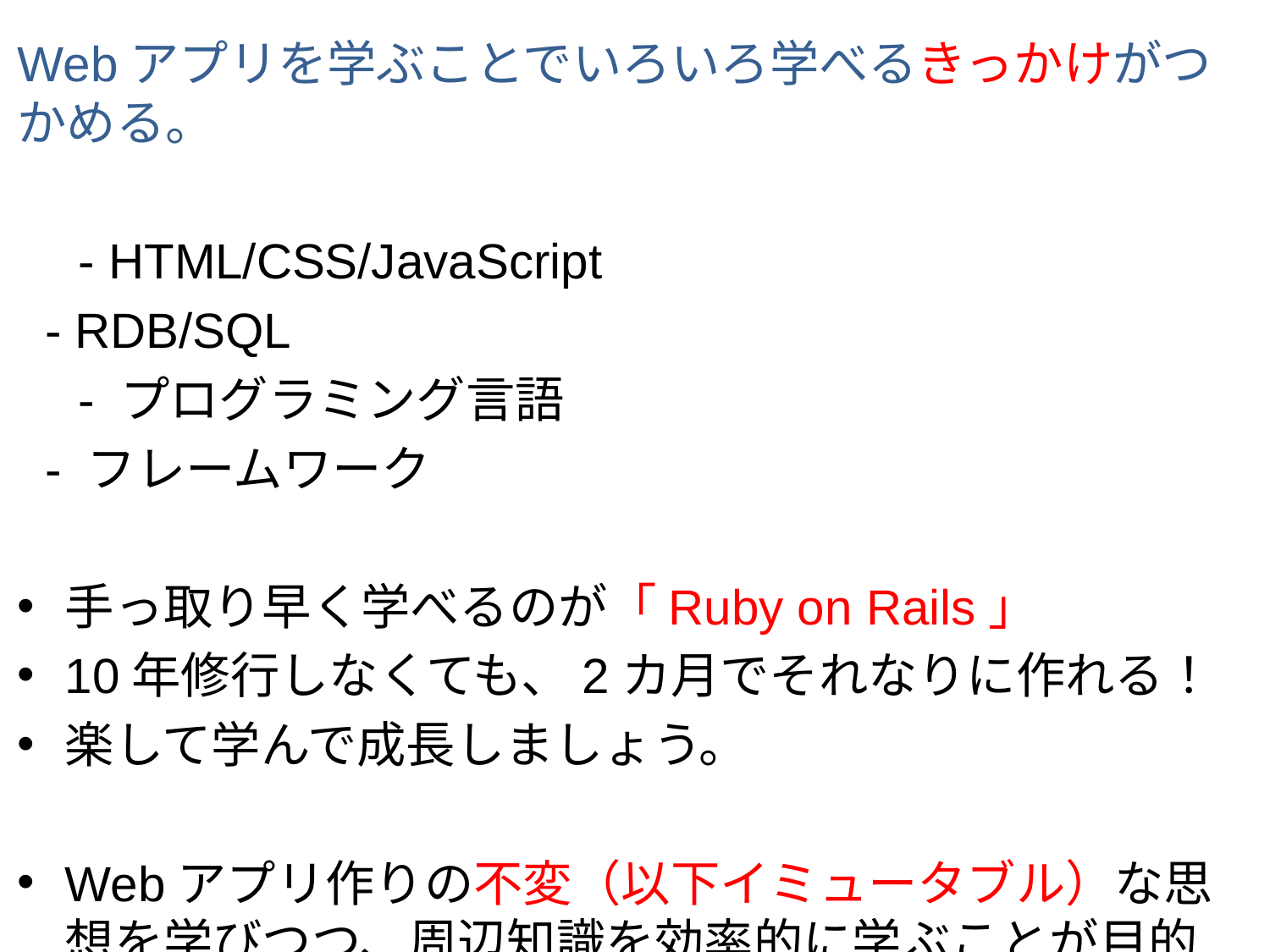

Webアプリを学ぶことでいろいろ学べるきっかけがつかめる。

　- HTML/CSS/JavaScript
  - RDB/SQL
　- プログラミング言語
  - フレームワーク

手っ取り早く学べるのが「Ruby on Rails」
10年修行しなくても、2カ月でそれなりに作れる！
楽して学んで成長しましょう。

Webアプリ作りの不変（以下イミュータブル）な思想を学びつつ、周辺知識を効率的に学ぶことが目的です。